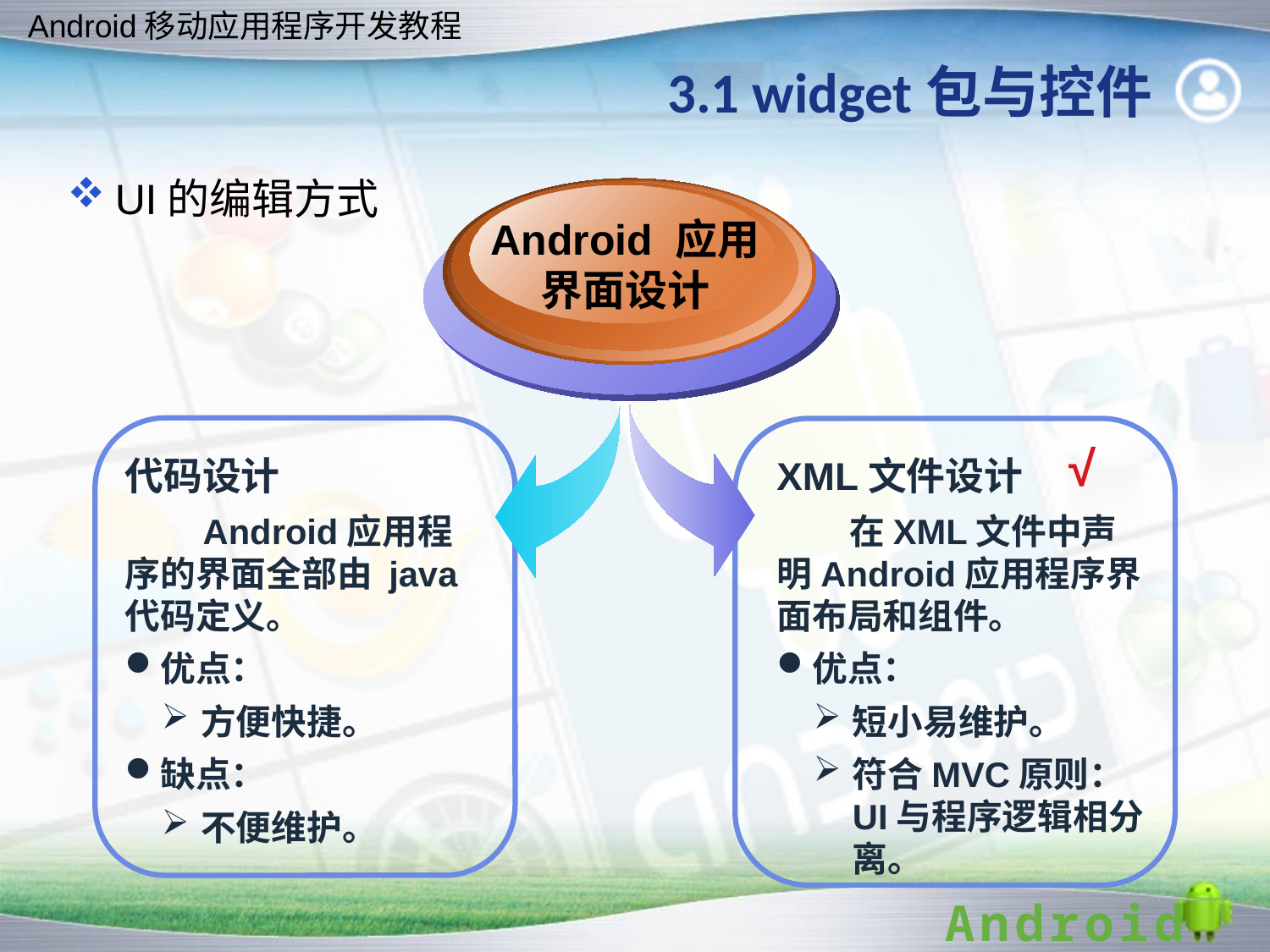

# 3.1 widget包与控件
UI的编辑方式

Android 应用
界面设计

代码设计
        Android应用程序的界面全部由 java 代码定义。
优点：
方便快捷。
缺点：
不便维护。

XML文件设计
         在XML文件中声明Android应用程序界面布局和组件。
优点：
短小易维护。
符合MVC原则：UI与程序逻辑相分离。
√